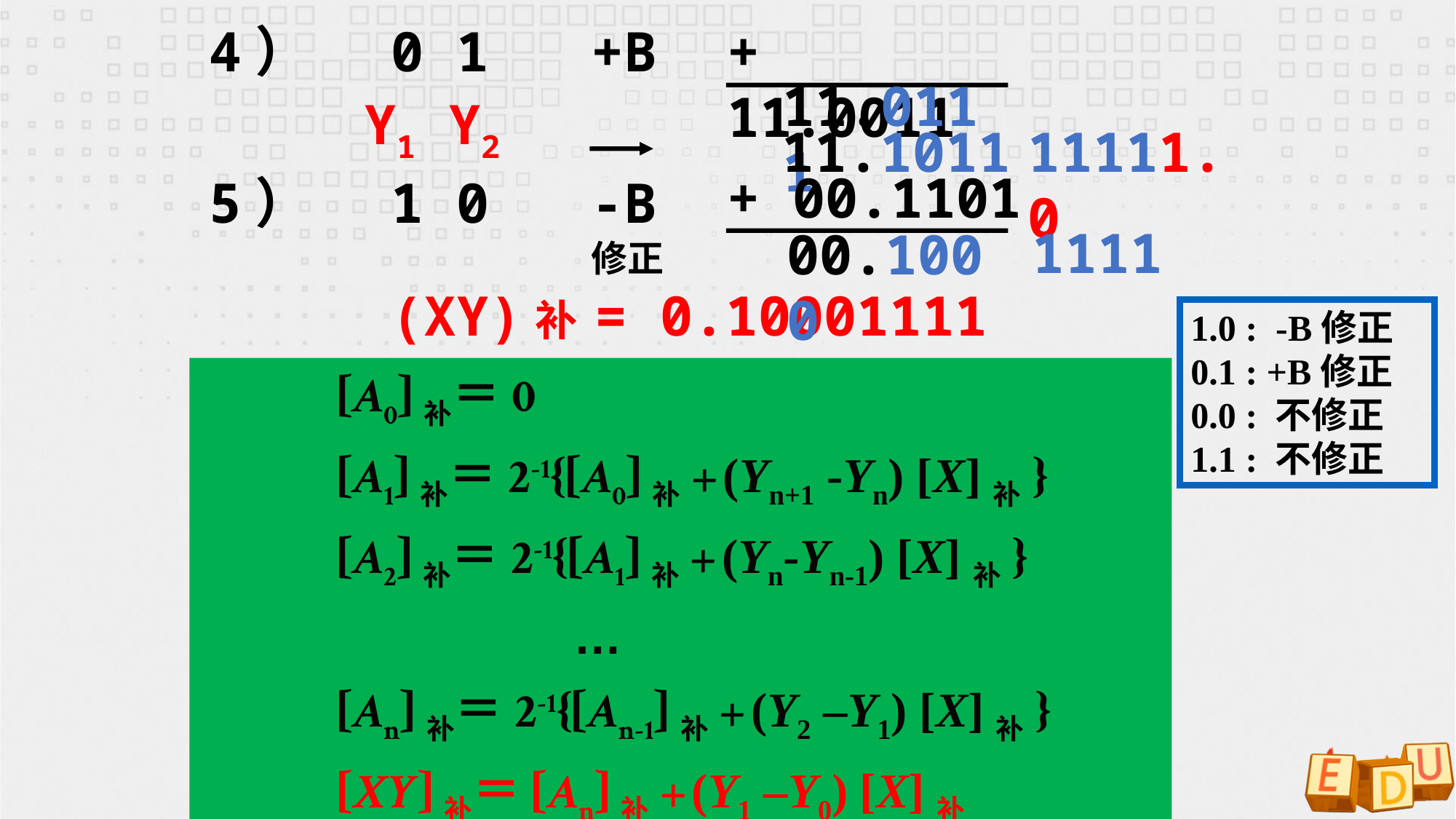

4）
0 1
+B
+ 11.0011
11.0111
Y1 Y2

11.1011
11111.0

+ 00.1101
5）
1 0
-B
1111
00.1000
修正

(XY)补 = 0.10001111
1.0 :  -B修正
0.1 : +B修正
0.0 : 不修正
1.1 : 不修正
              [A0]补＝0
              [A1]补＝2-1{[A0]补+ (Yn+1 -Yn) [X]补}
              [A2]补＝2-1{[A1]补+ (Yn-Yn-1) [X]补}
                                      …
              [An]补＝2-1{[An-1]补+ (Y2 –Y1) [X]补}
              [XY]补＝[An]补+ (Y1 –Y0) [X]补